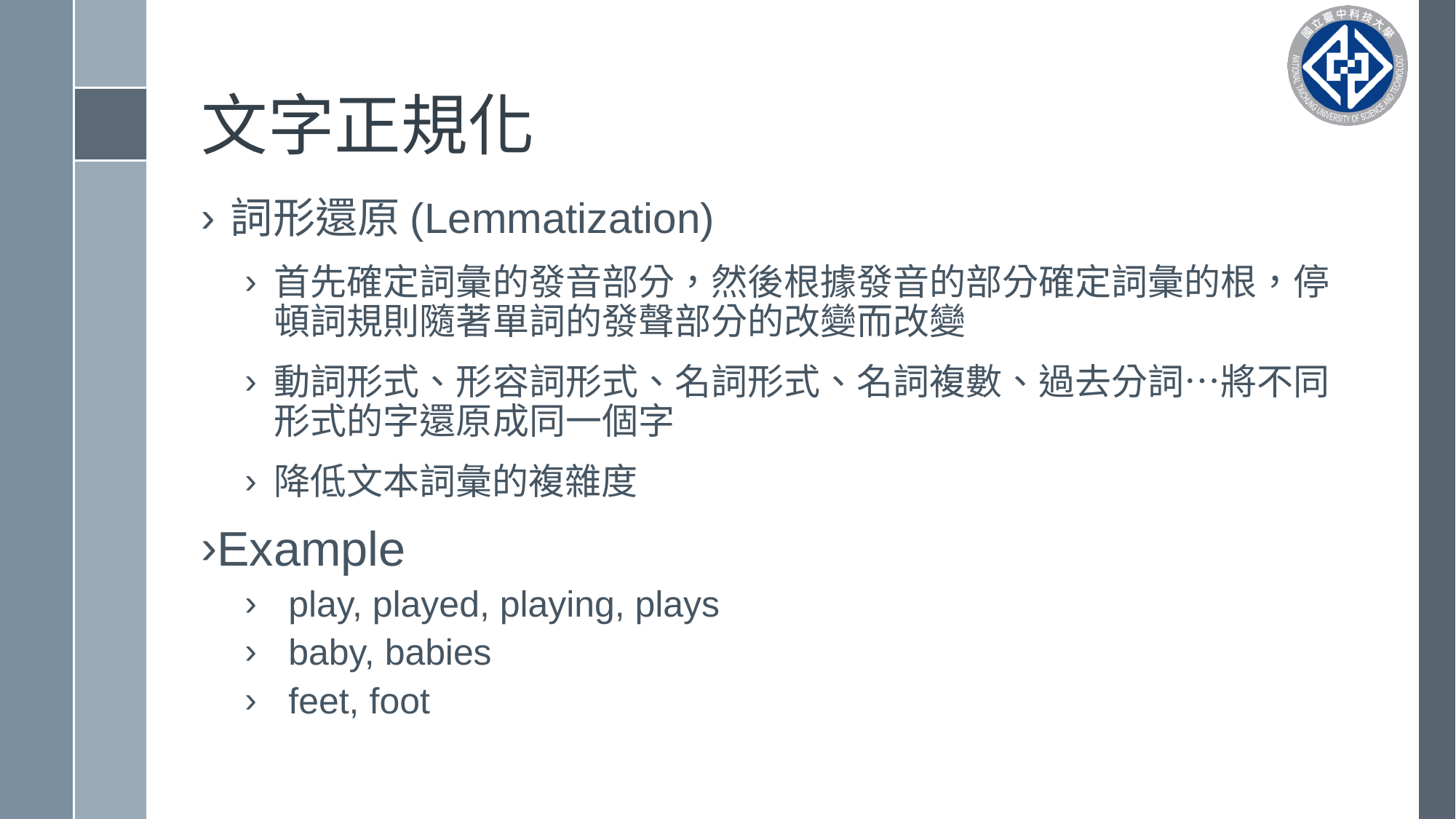

# 文字正規化
詞形還原(Lemmatization)
首先確定詞彙的發音部分，然後根據發音的部分確定詞彙的根，停頓詞規則隨著單詞的發聲部分的改變而改變
動詞形式、形容詞形式、名詞形式、名詞複數、過去分詞…將不同形式的字還原成同一個字
降低文本詞彙的複雜度
Example
play, played, playing, plays
baby, babies
feet, foot